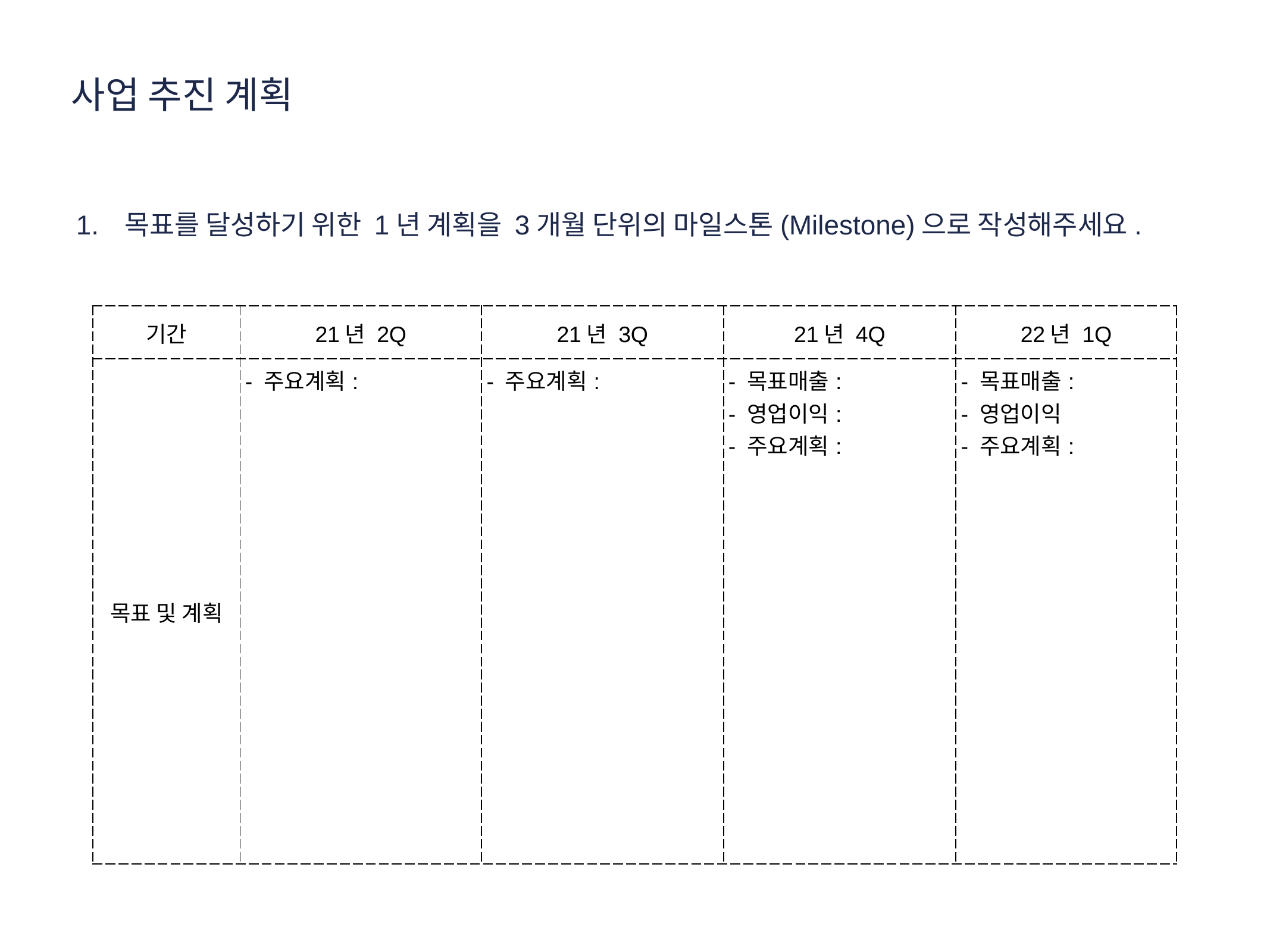

사업 추진 계획
목표를 달성하기 위한 1년 계획을 3개월 단위의 마일스톤(Milestone)으로 작성해주세요.
| 기간 | 21년 2Q | 21년 3Q | 21년 4Q | 22년 1Q |
| --- | --- | --- | --- | --- |
| 목표 및 계획 | - 주요계획: | - 주요계획: | - 목표매출: - 영업이익: - 주요계획: | - 목표매출: - 영업이익 - 주요계획: |